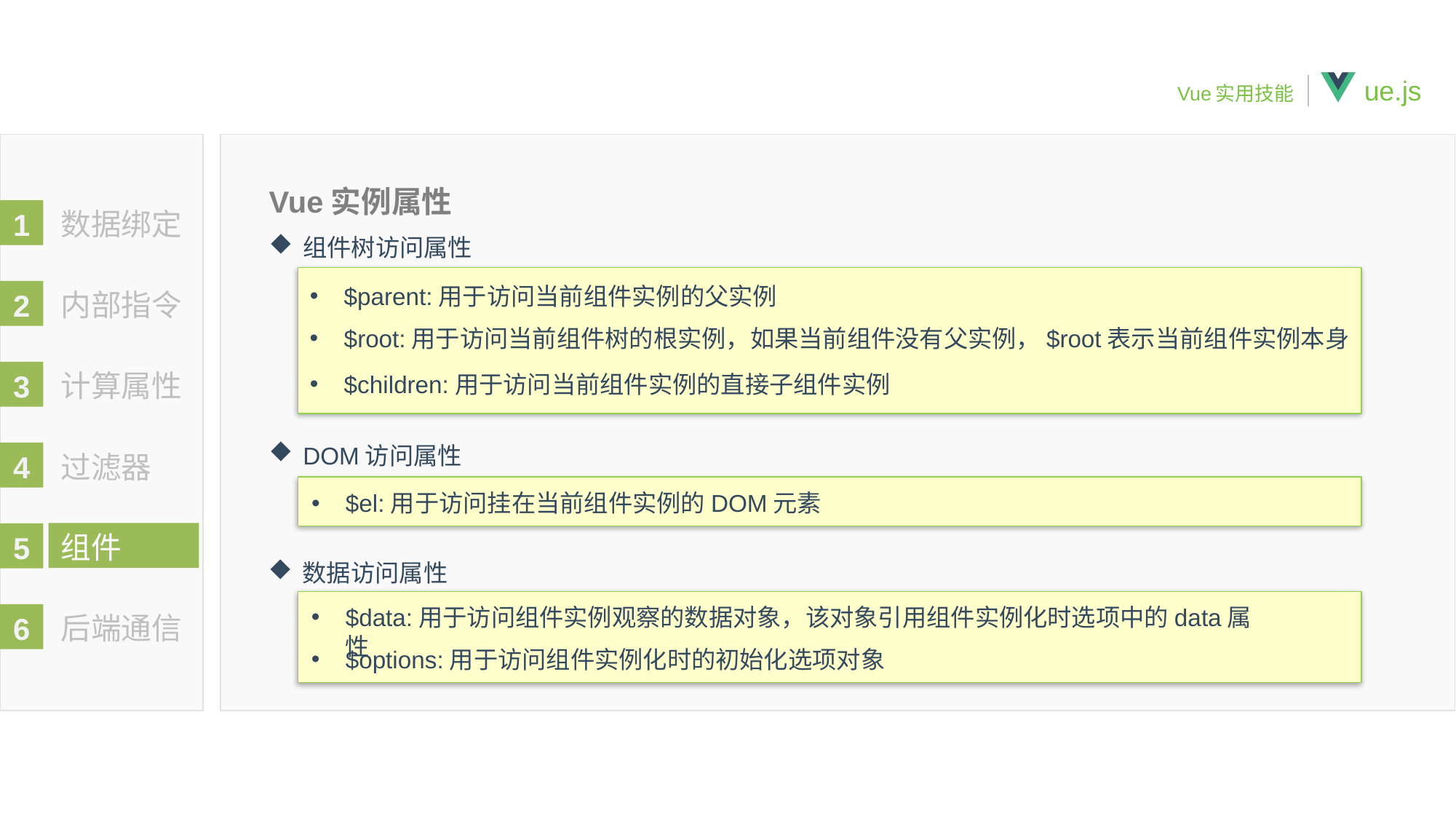

Vue实例属性
组件树访问属性

$parent:用于访问当前组件实例的父实例
$root:用于访问当前组件树的根实例，如果当前组件没有父实例，$root表示当前组件实例本身
$children:用于访问当前组件实例的直接子组件实例
DOM访问属性

$el:用于访问挂在当前组件实例的DOM元素
数据访问属性

$data:用于访问组件实例观察的数据对象，该对象引用组件实例化时选项中的data属性
$options:用于访问组件实例化时的初始化选项对象